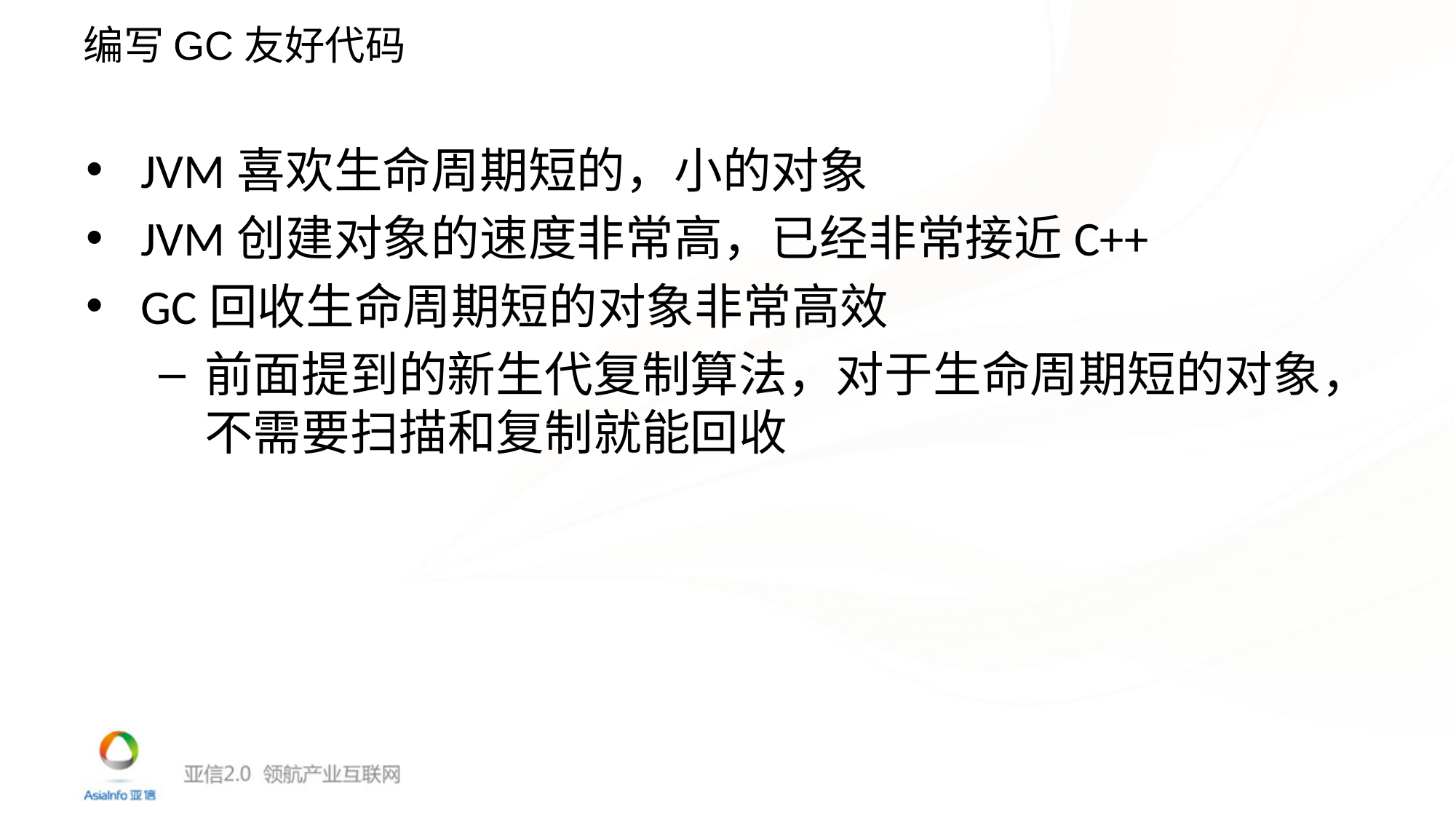

# 编写GC友好代码
JVM喜欢生命周期短的，小的对象
JVM创建对象的速度非常高，已经非常接近C++
GC回收生命周期短的对象非常高效
前面提到的新生代复制算法，对于生命周期短的对象，不需要扫描和复制就能回收